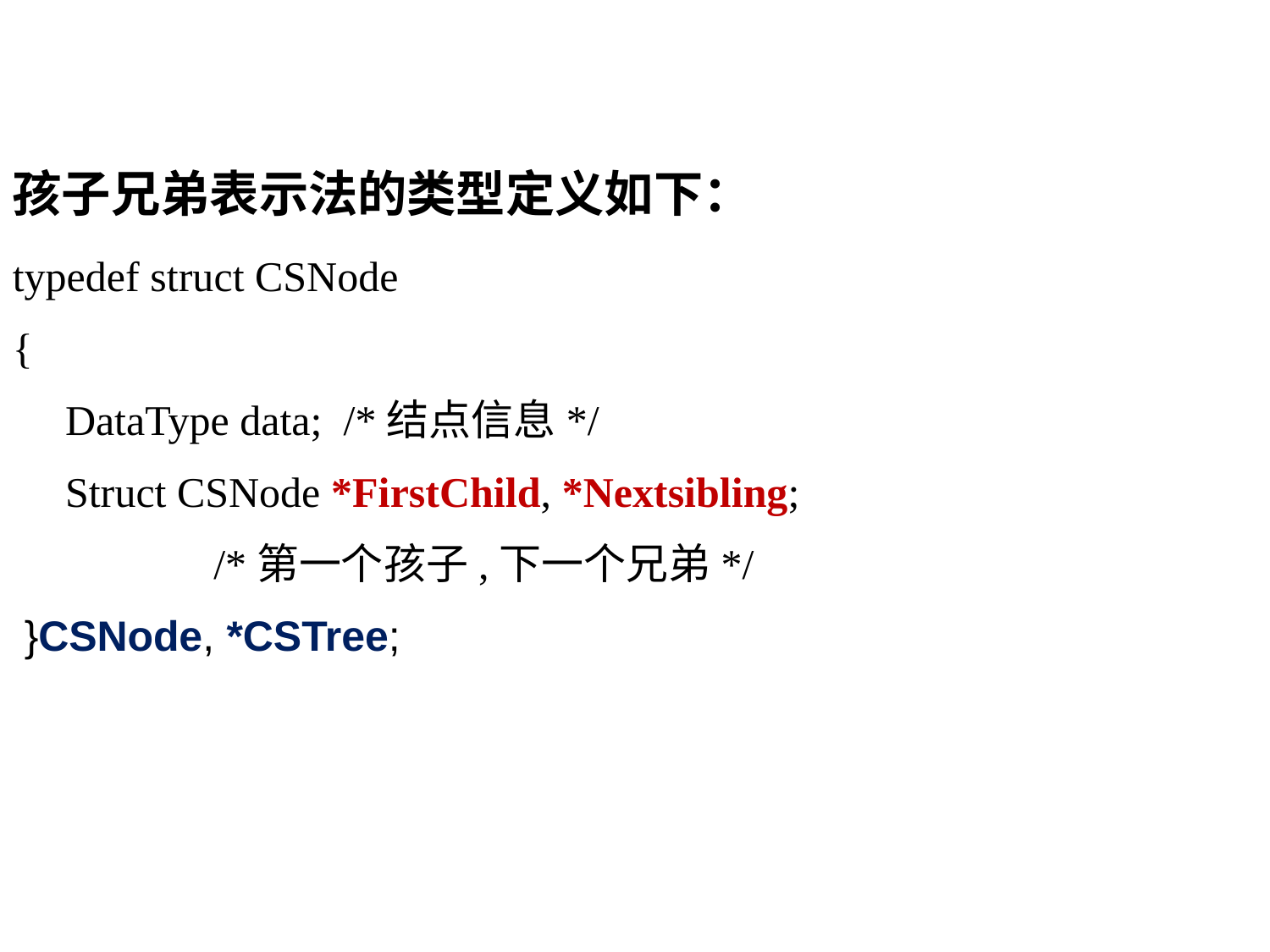

孩子兄弟表示法的类型定义如下：
typedef struct CSNode
{
     DataType data;  /*结点信息*/
     Struct CSNode *FirstChild, *Nextsibling;
                   /*第一个孩子,下一个兄弟*/
 }CSNode, *CSTree;